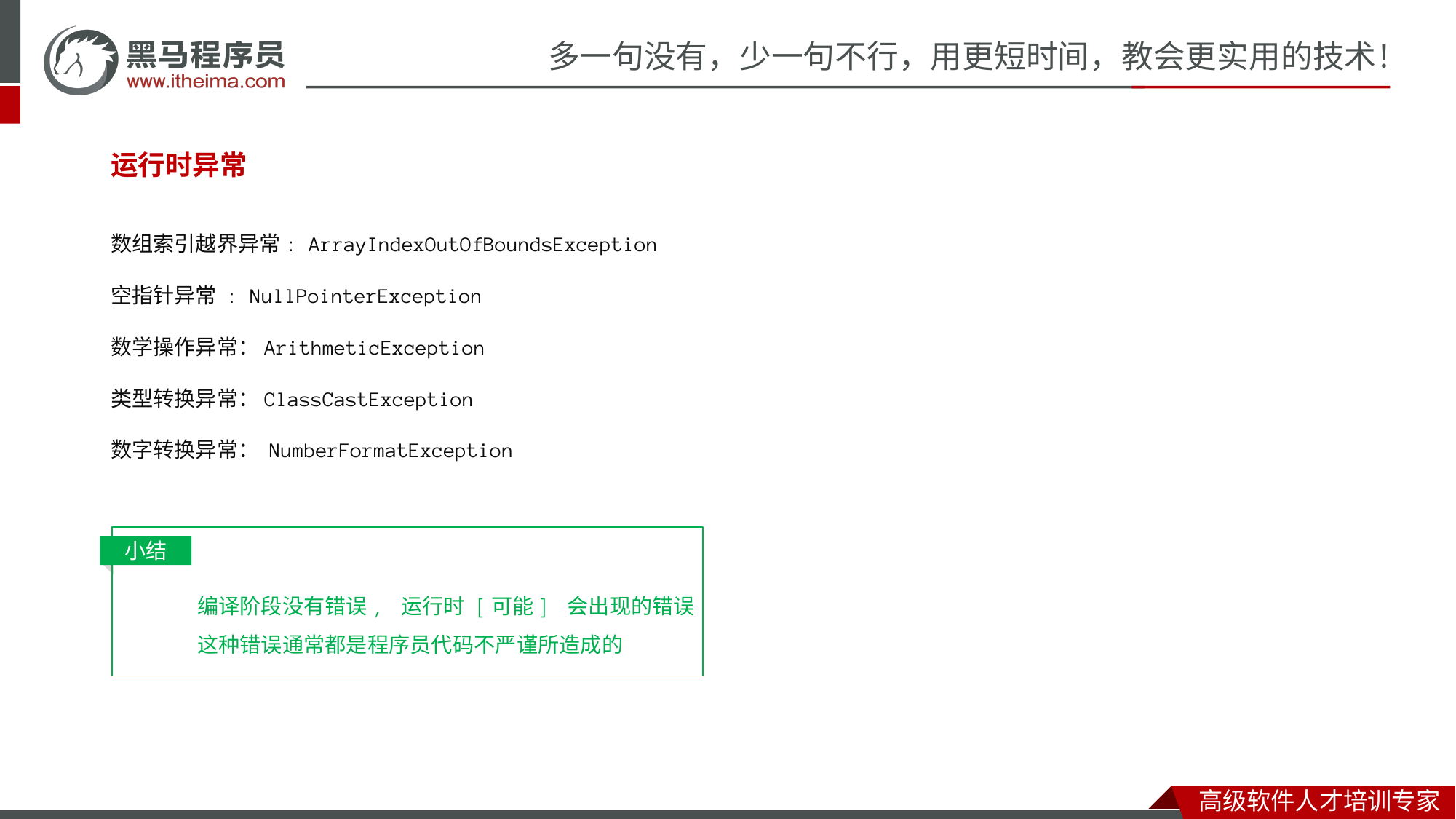

运行时异常
数组索引越界异常: ArrayIndexOutOfBoundsException
空指针异常 : NullPointerException
数学操作异常：ArithmeticException
类型转换异常：ClassCastException
数字转换异常： NumberFormatException

小结

编译阶段没有错误, 运行时 [可能] 会出现的错误
这种错误通常都是程序员代码不严谨所造成的